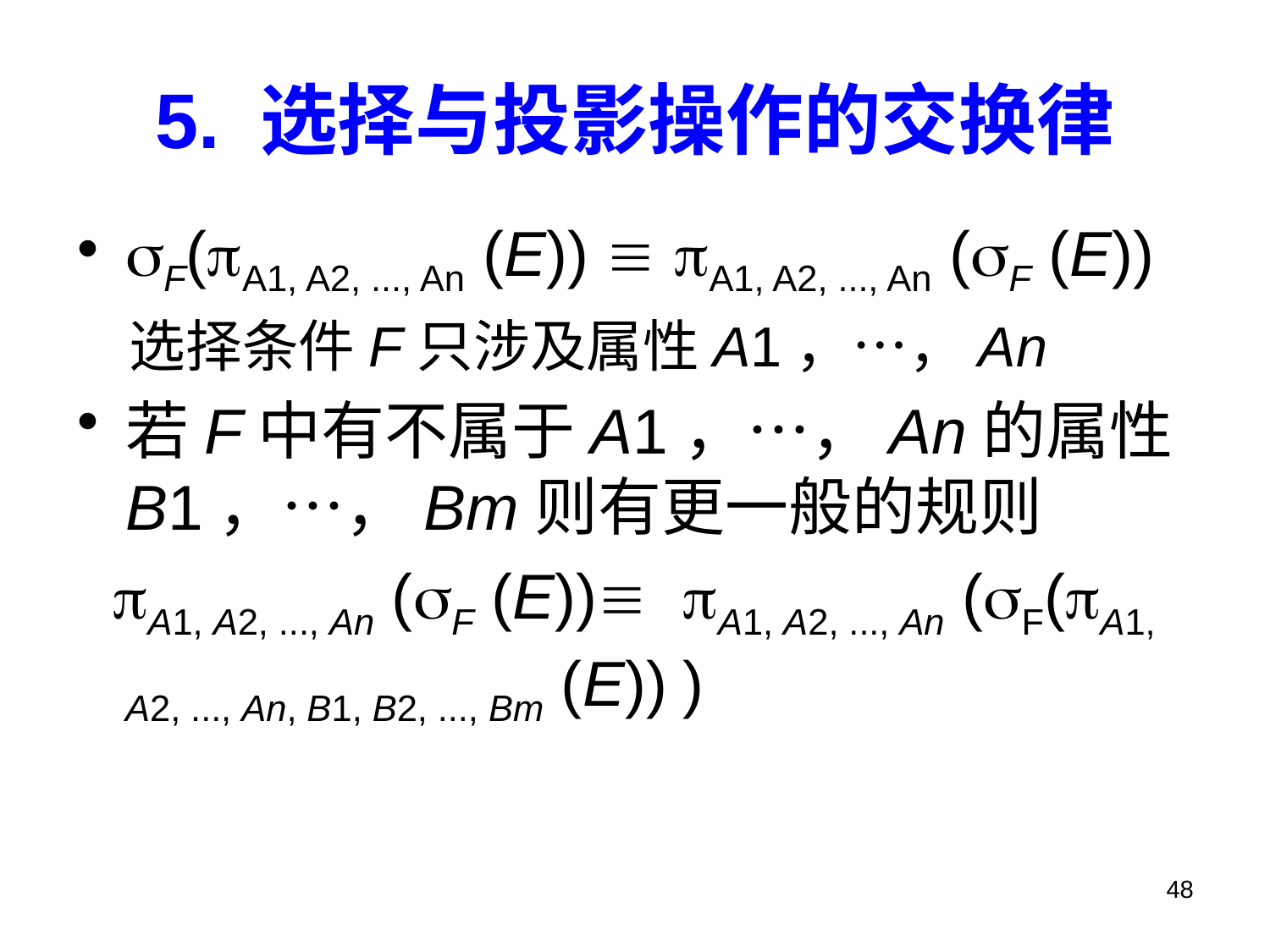

# 5. 选择与投影操作的交换律
σF(πA1, A2, ..., An (E)) ≡ πA1, A2, ..., An (σF (E))
   选择条件F只涉及属性A1，…，An
若F中有不属于A1，…，An的属性B1，…，Bm则有更一般的规则
  πA1, A2, ..., An (σF (E))≡  πA1, A2, ..., An (σF(πA1, A2, ..., An, B1, B2, ..., Bm (E)) )
48